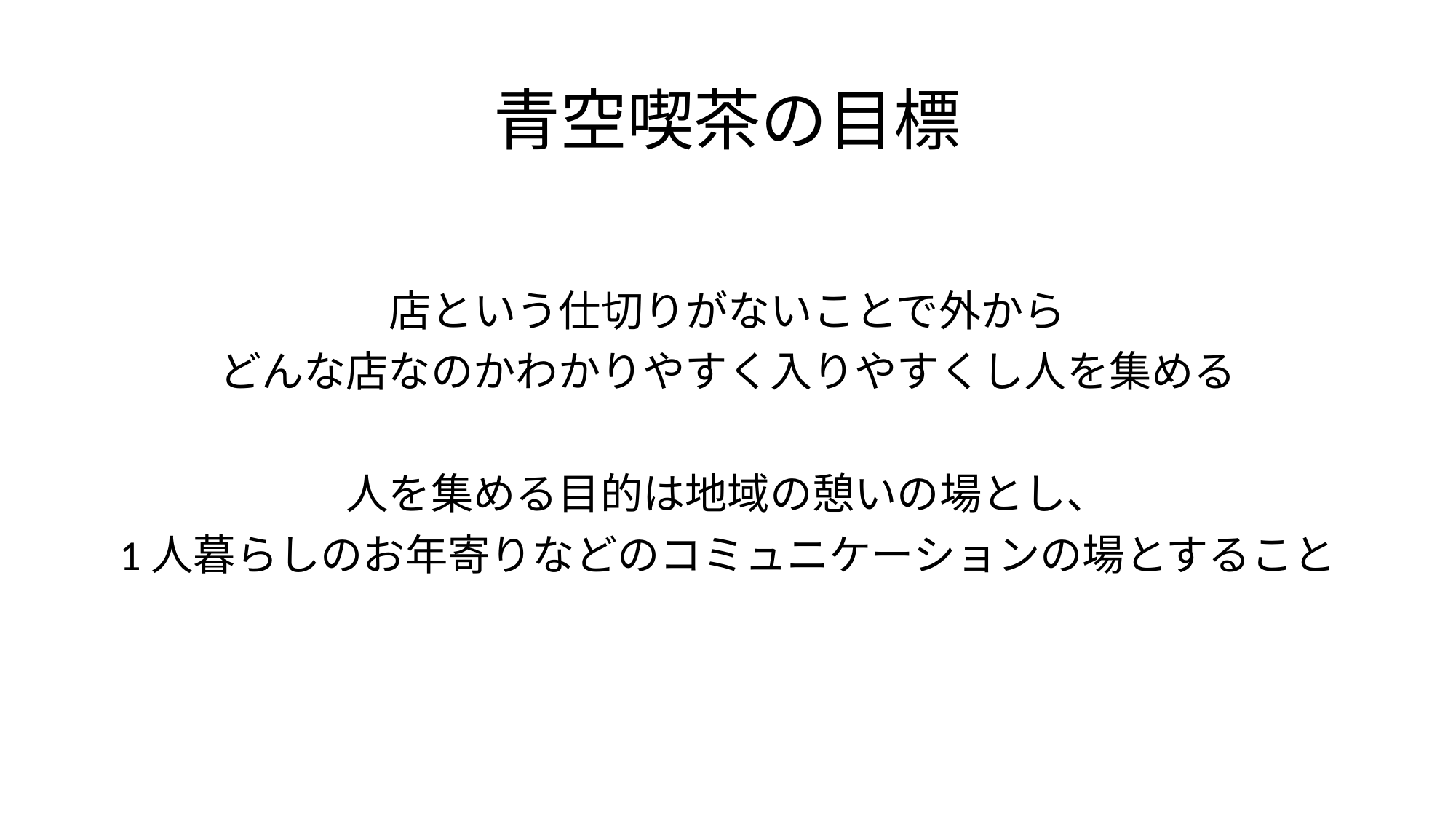

# 青空喫茶の目標

店という仕切りがないことで外から
どんな店なのかわかりやすく入りやすくし人を集める

人を集める目的は地域の憩いの場とし、
1人暮らしのお年寄りなどのコミュニケーションの場とすること